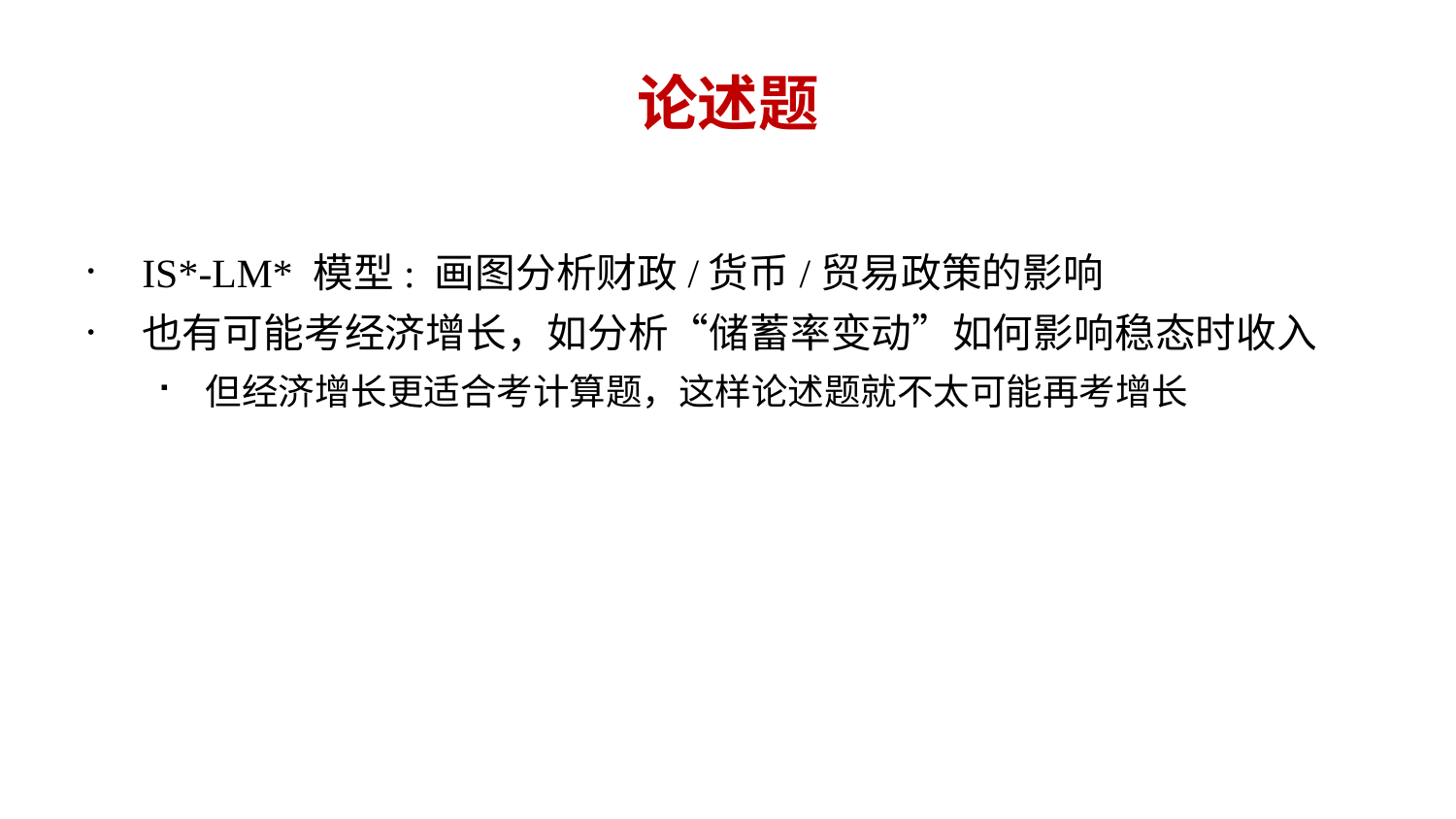

# 论述题

IS*-LM* 模型: 画图分析财政/货币/贸易政策的影响
也有可能考经济增长，如分析“储蓄率变动”如何影响稳态时收入
但经济增长更适合考计算题，这样论述题就不太可能再考增长